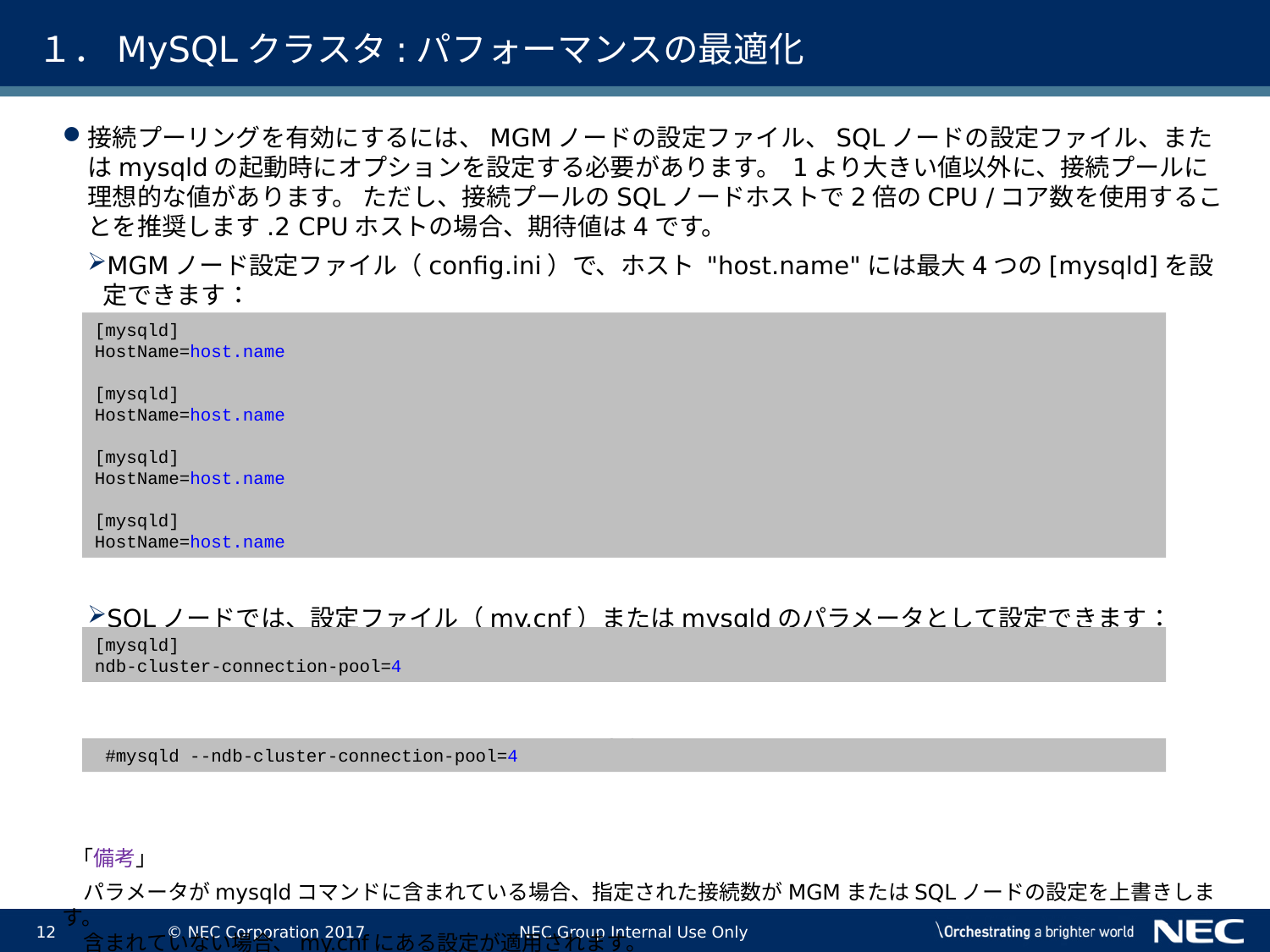

# １．MySQLクラスタ:パフォーマンスの最適化
接続プーリングを有効にするには、MGMノードの設定ファイル、SQLノードの設定ファイル、またはmysqldの起動時にオプションを設定する必要があります。 1より大きい値以外に、接続プールに理想的な値があります。 ただし、接続プールのSQLノードホストで2倍のCPU /コア数を使用することを推奨します.2 CPUホストの場合、期待値は4です。
MGMノード設定ファイル（config.ini）で、ホスト "host.name"には最大4つの[mysqld]を設定できます：

SQLノードでは、設定ファイル（my.cnf）またはmysqldのパラメータとして設定できます：

- または -

 「備考」
　パラメータがmysqldコマンドに含まれている場合、指定された接続数がMGMまたはSQLノードの設定を上書きします。
　含まれていない場合、my.cnfにある設定が適用されます。
[mysqld]
HostName=host.name

[mysqld]
HostName=host.name

[mysqld]
HostName=host.name

[mysqld]
HostName=host.name
[mysqld]
ndb-cluster-connection-pool=4
 #mysqld --ndb-cluster-connection-pool=4